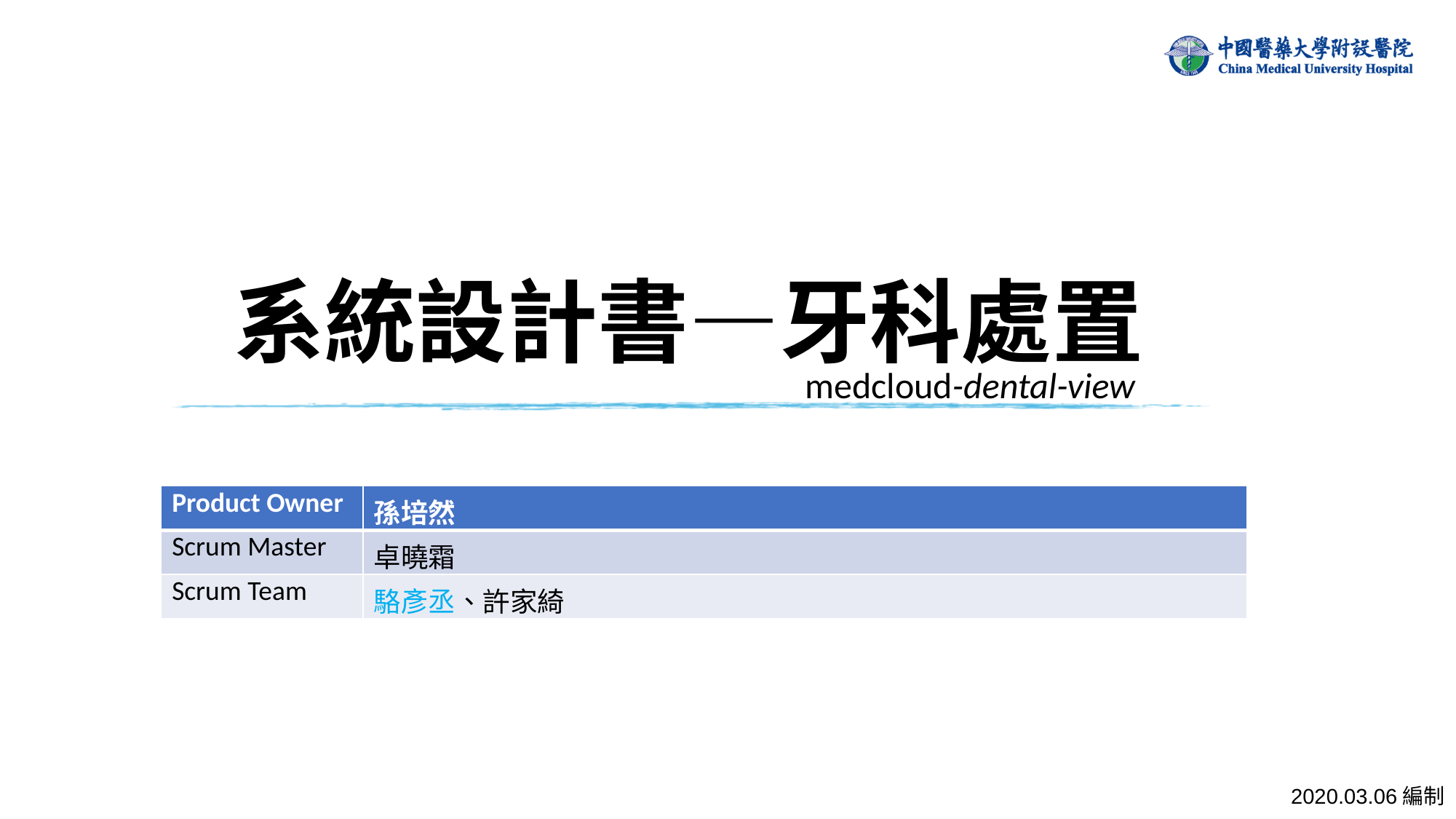

# 系統設計書—牙科處置
medcloud-dental-view
| Product Owner | 孫培然 |
| --- | --- |
| Scrum Master | 卓曉霜 |
| Scrum Team | 駱彥丞、許家綺 |
2020.03.06編制